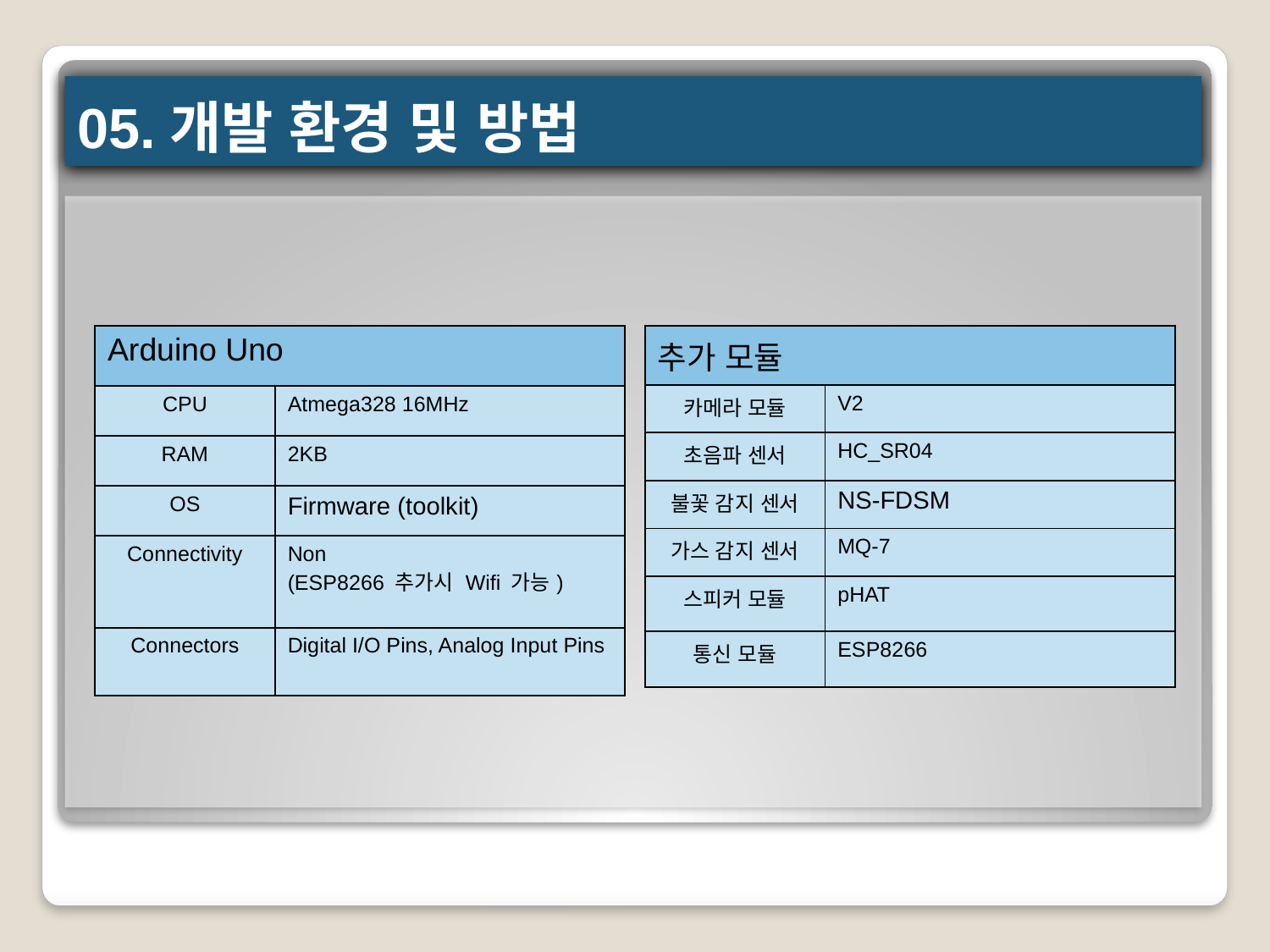

# 05.개발 환경 및 방법

| Arduino Uno |  |
| --- | --- |
| CPU | Atmega328 16MHz |
| RAM | 2KB |
| OS | Firmware (toolkit) |
| Connectivity | Non (ESP8266 추가시 Wifi 가능) |
| Connectors | Digital I/O Pins, Analog Input Pins |
| 추가 모듈 |  |
| --- | --- |
| 카메라 모듈 | V2 |
| 초음파 센서 | HC\_SR04 |
| 불꽃 감지 센서 | NS-FDSM |
| 가스 감지 센서 | MQ-7 |
| 스피커 모듈 | pHAT |
| 통신 모듈 | ESP8266 |